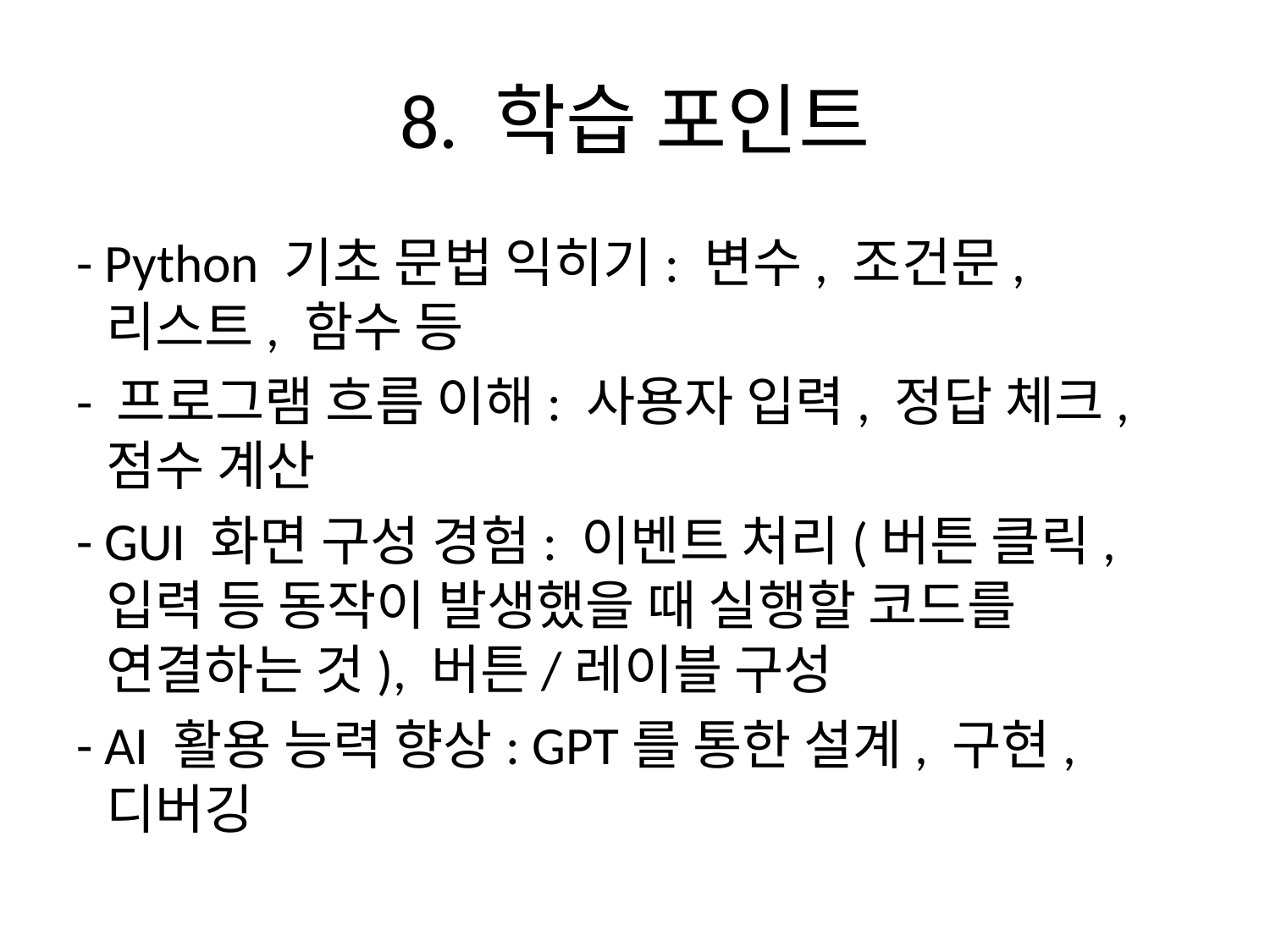

# 8. 학습 포인트
- Python 기초 문법 익히기: 변수, 조건문, 리스트, 함수 등
- 프로그램 흐름 이해: 사용자 입력, 정답 체크, 점수 계산
- GUI 화면 구성 경험: 이벤트 처리(버튼 클릭, 입력 등 동작이 발생했을 때 실행할 코드를 연결하는 것), 버튼/레이블 구성
- AI 활용 능력 향상: GPT를 통한 설계, 구현, 디버깅